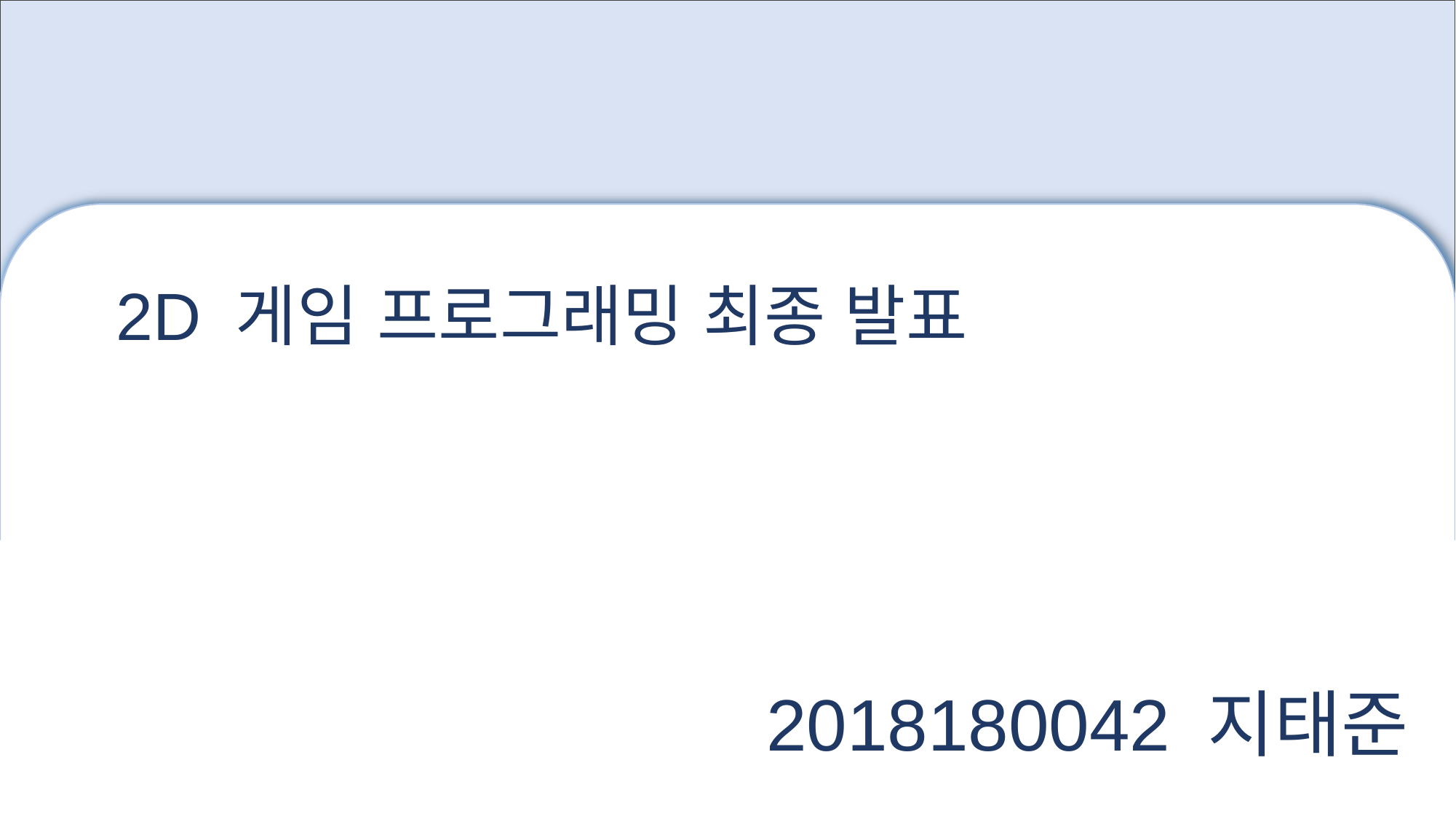

2D 게임 프로그래밍 최종 발표

2018180042 지태준